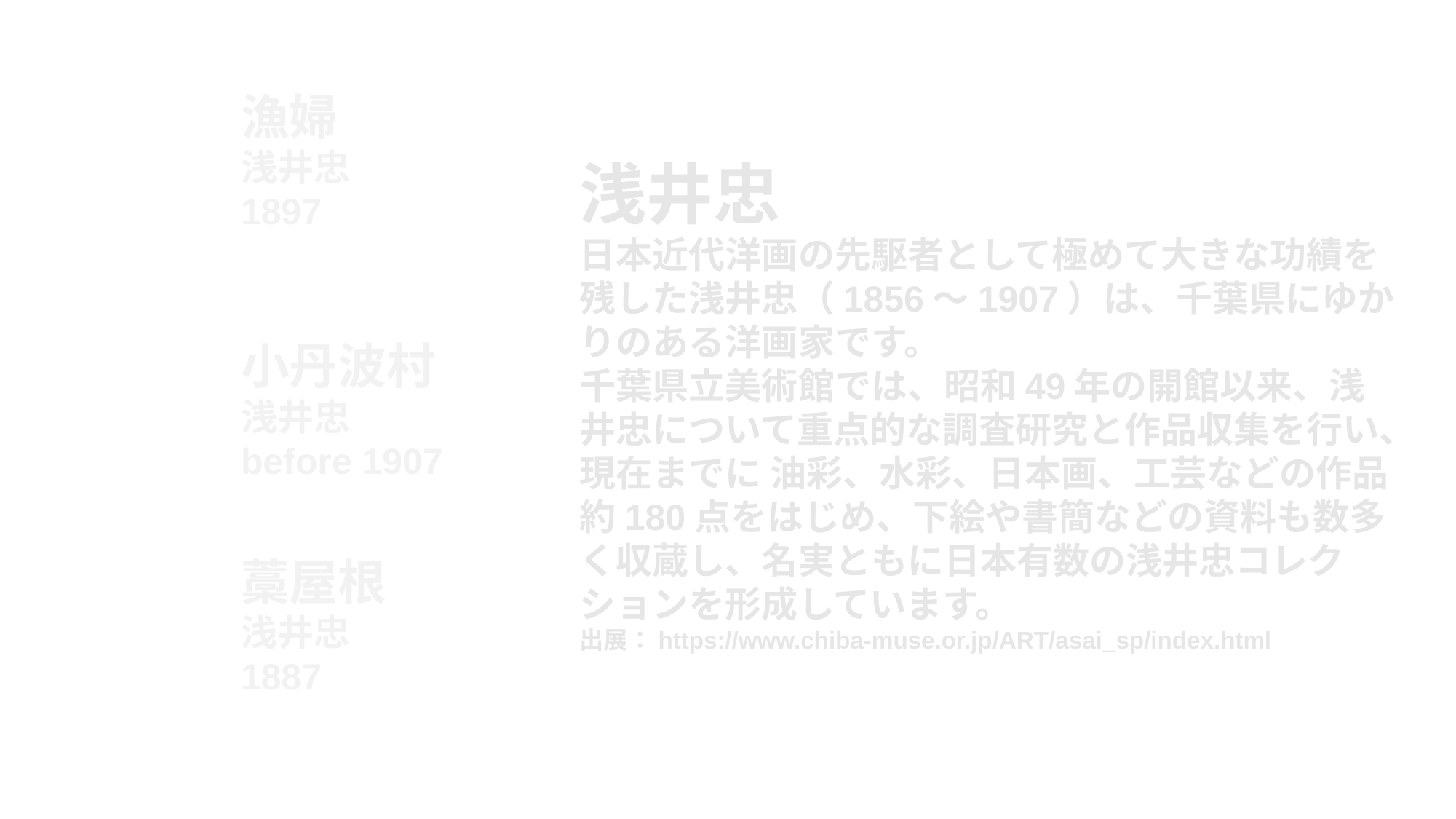

漁婦
浅井忠
1897
浅井忠
日本近代洋画の先駆者として極めて大きな功績を残した浅井忠（1856～1907）は、千葉県にゆかりのある洋画家です。
千葉県立美術館では、昭和49年の開館以来、浅井忠について重点的な調査研究と作品収集を行い、現在までに 油彩、水彩、日本画、工芸などの作品約180点をはじめ、下絵や書簡などの資料も数多く収蔵し、名実ともに日本有数の浅井忠コレクションを形成しています。
出展：https://www.chiba-muse.or.jp/ART/asai_sp/index.html
小丹波村
浅井忠
before 1907
藁屋根
浅井忠
1887